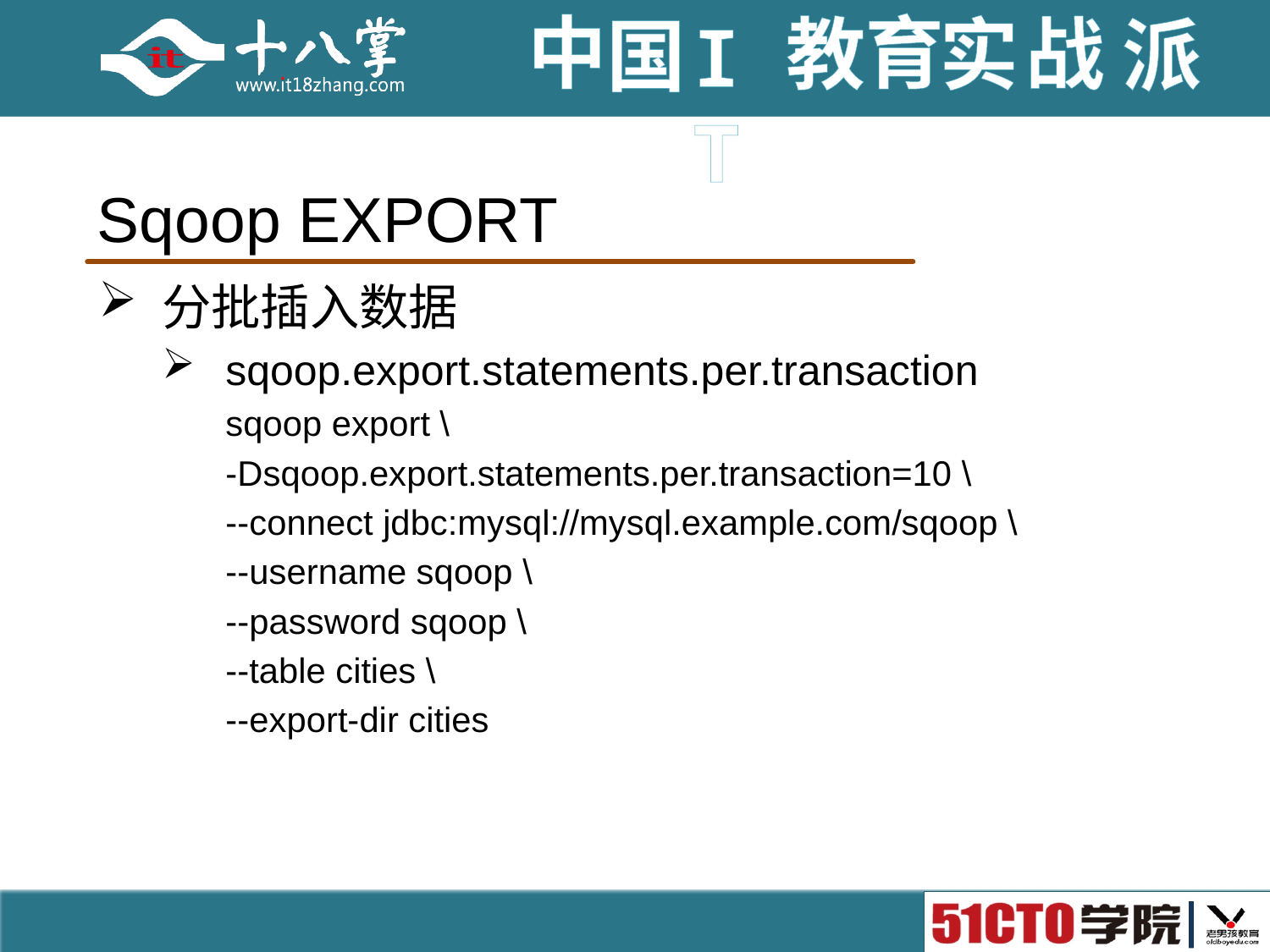

# Sqoop EXPORT
分批插入数据
sqoop.export.statements.per.transaction
sqoop export \
-Dsqoop.export.statements.per.transaction=10 \
--connect jdbc:mysql://mysql.example.com/sqoop \
--username sqoop \
--password sqoop \
--table cities \
--export-dir cities